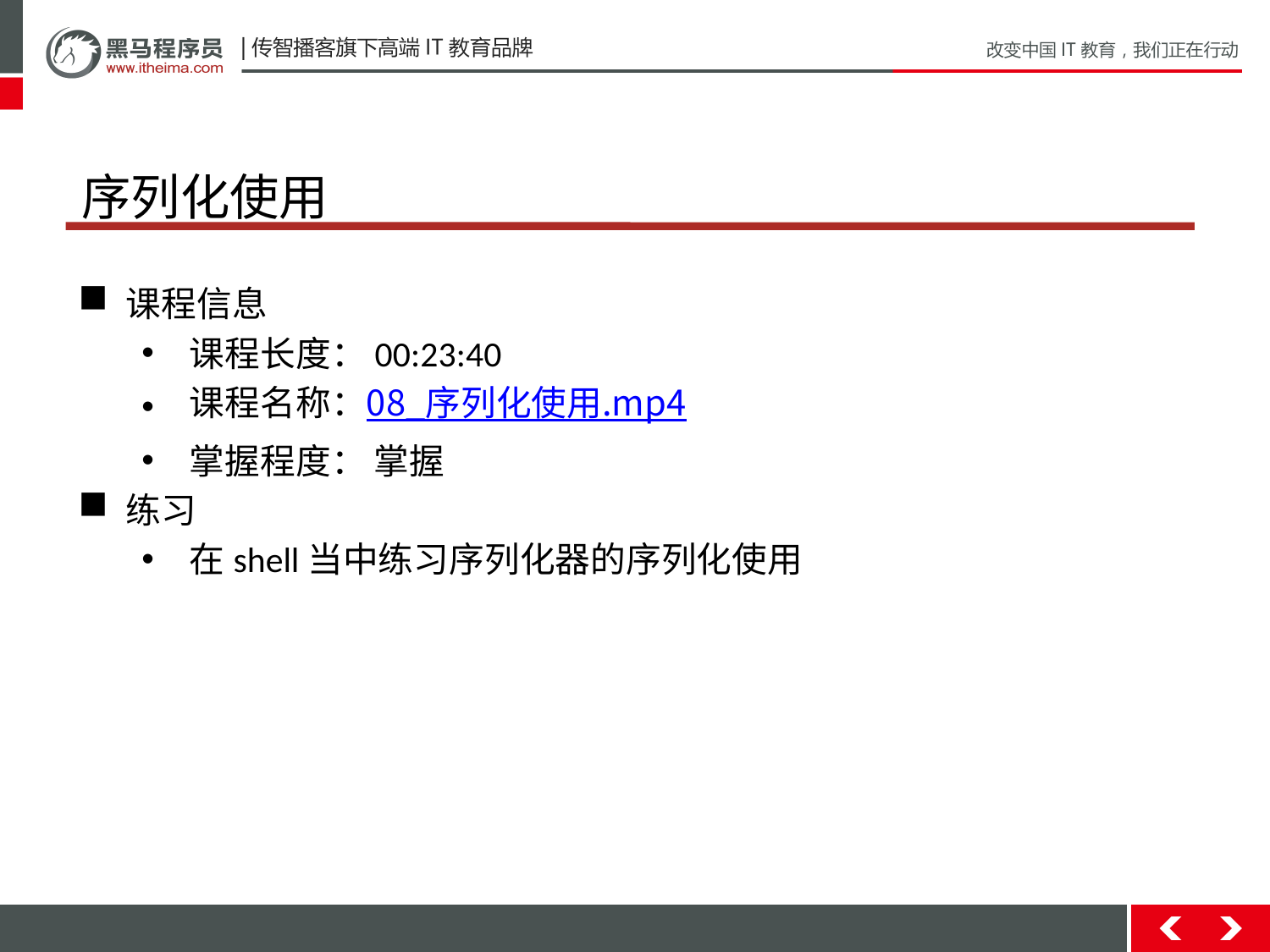

# 序列化使用

课程信息
课程长度：00:23:40
课程名称：08_序列化使用.mp4
掌握程度： 掌握
练习
在shell当中练习序列化器的序列化使用